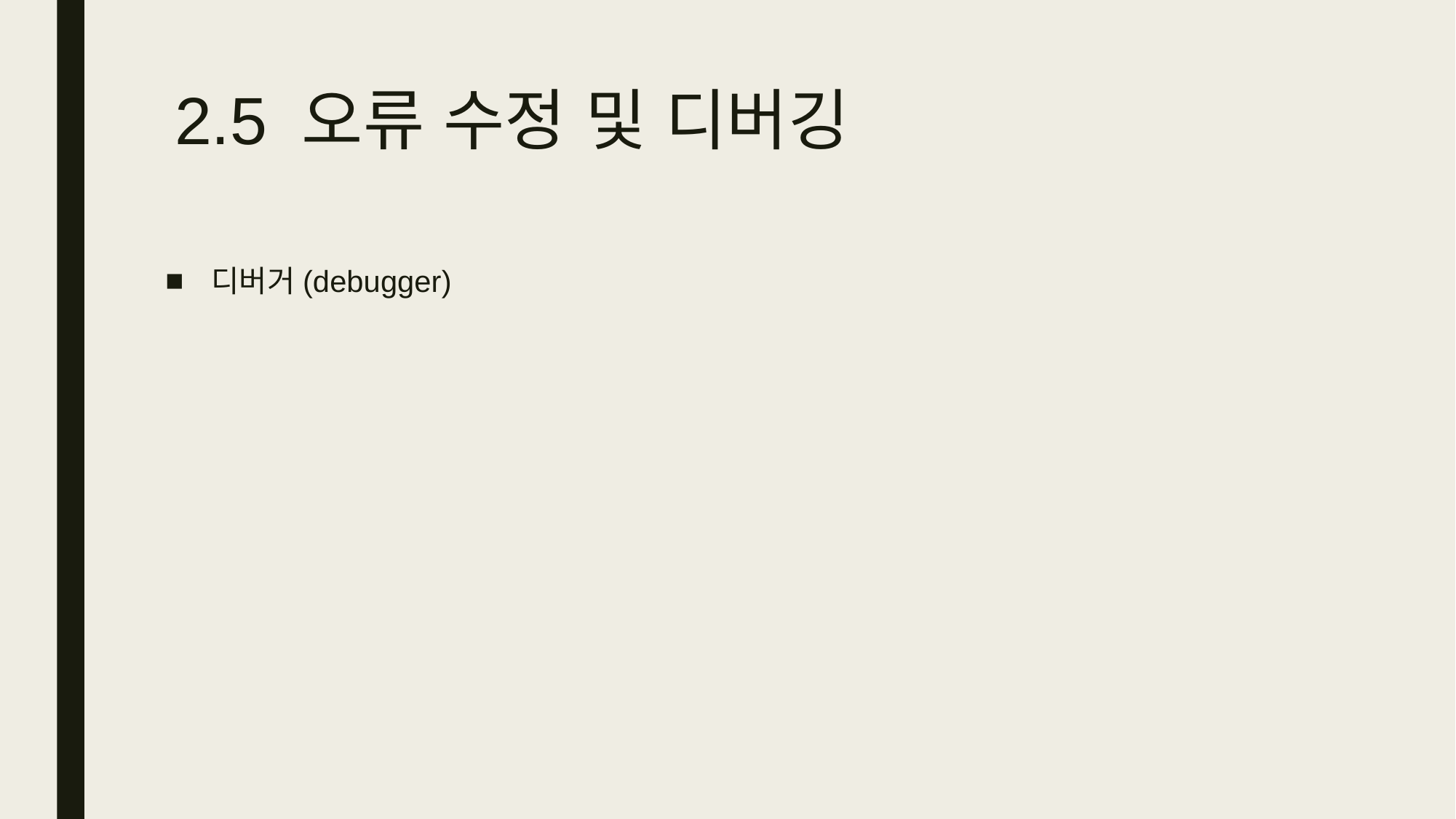

# 2.5 오류 수정 및 디버깅
디버거(debugger)